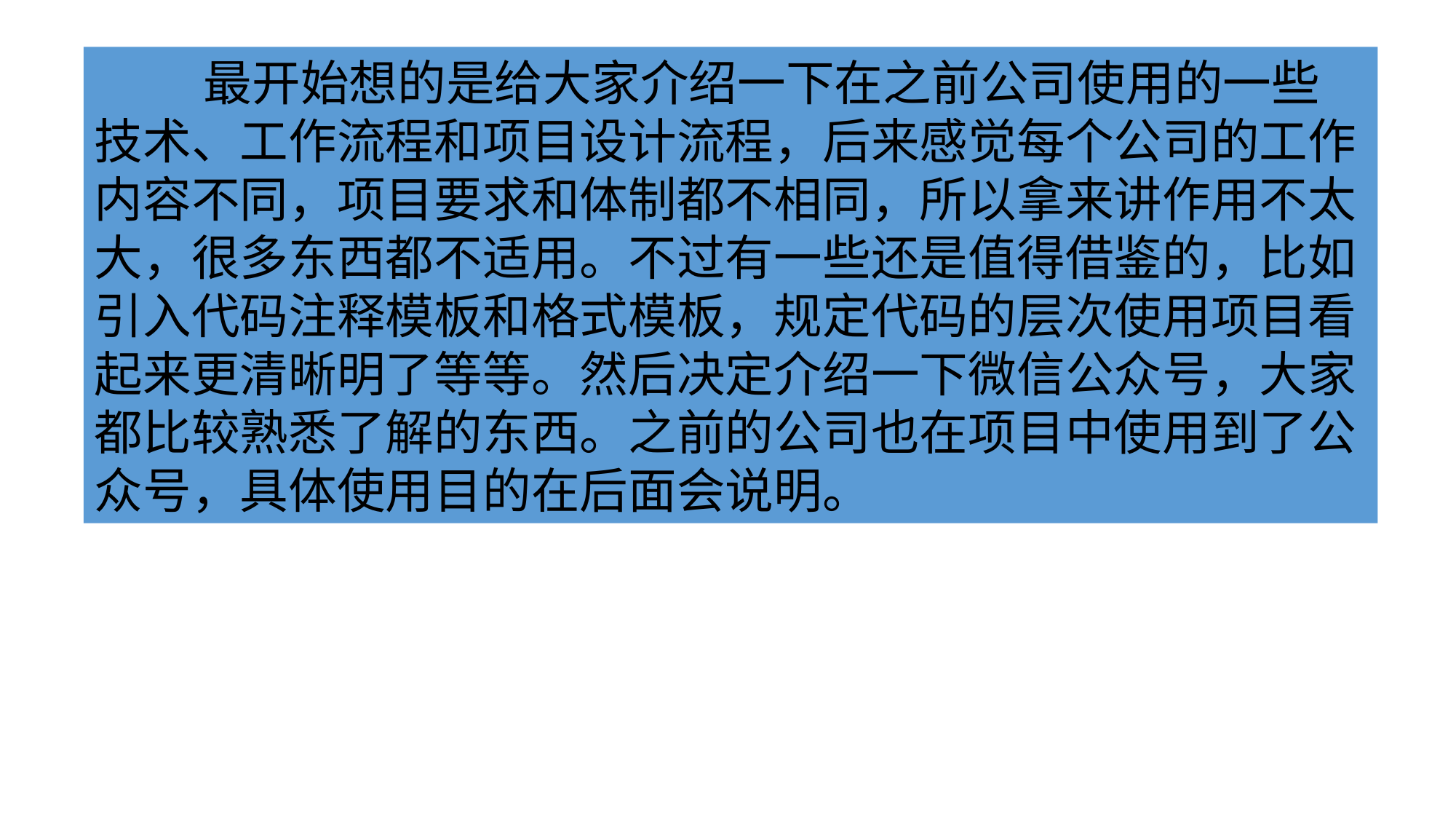

最开始想的是给大家介绍一下在之前公司使用的一些技术、工作流程和项目设计流程，后来感觉每个公司的工作内容不同，项目要求和体制都不相同，所以拿来讲作用不太大，很多东西都不适用。不过有一些还是值得借鉴的，比如引入代码注释模板和格式模板，规定代码的层次使用项目看起来更清晰明了等等。然后决定介绍一下微信公众号，大家都比较熟悉了解的东西。之前的公司也在项目中使用到了公众号，具体使用目的在后面会说明。